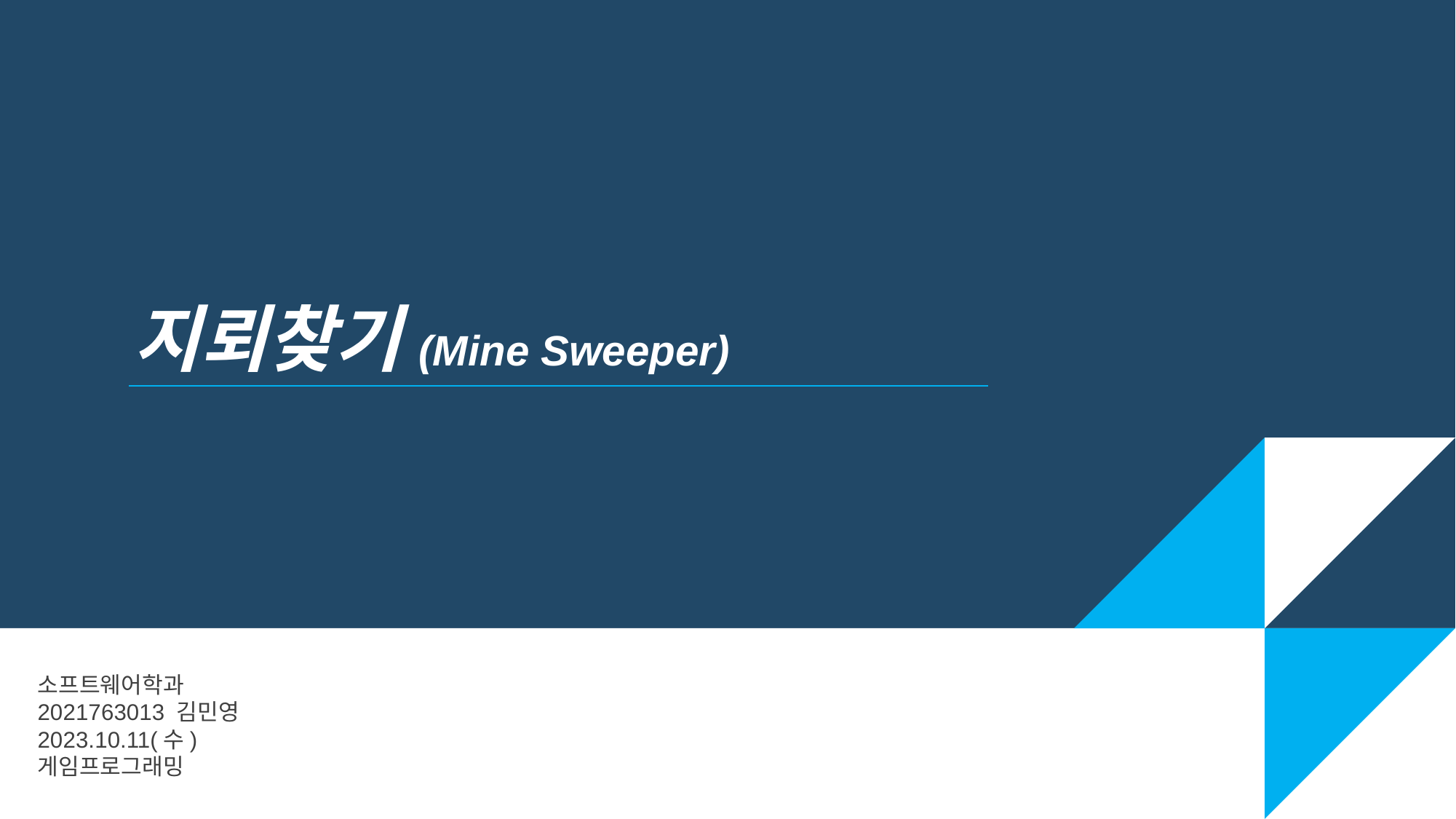

지뢰찾기(Mine Sweeper)

소프트웨어학과
2021763013 김민영
2023.10.11(수)
게임프로그래밍